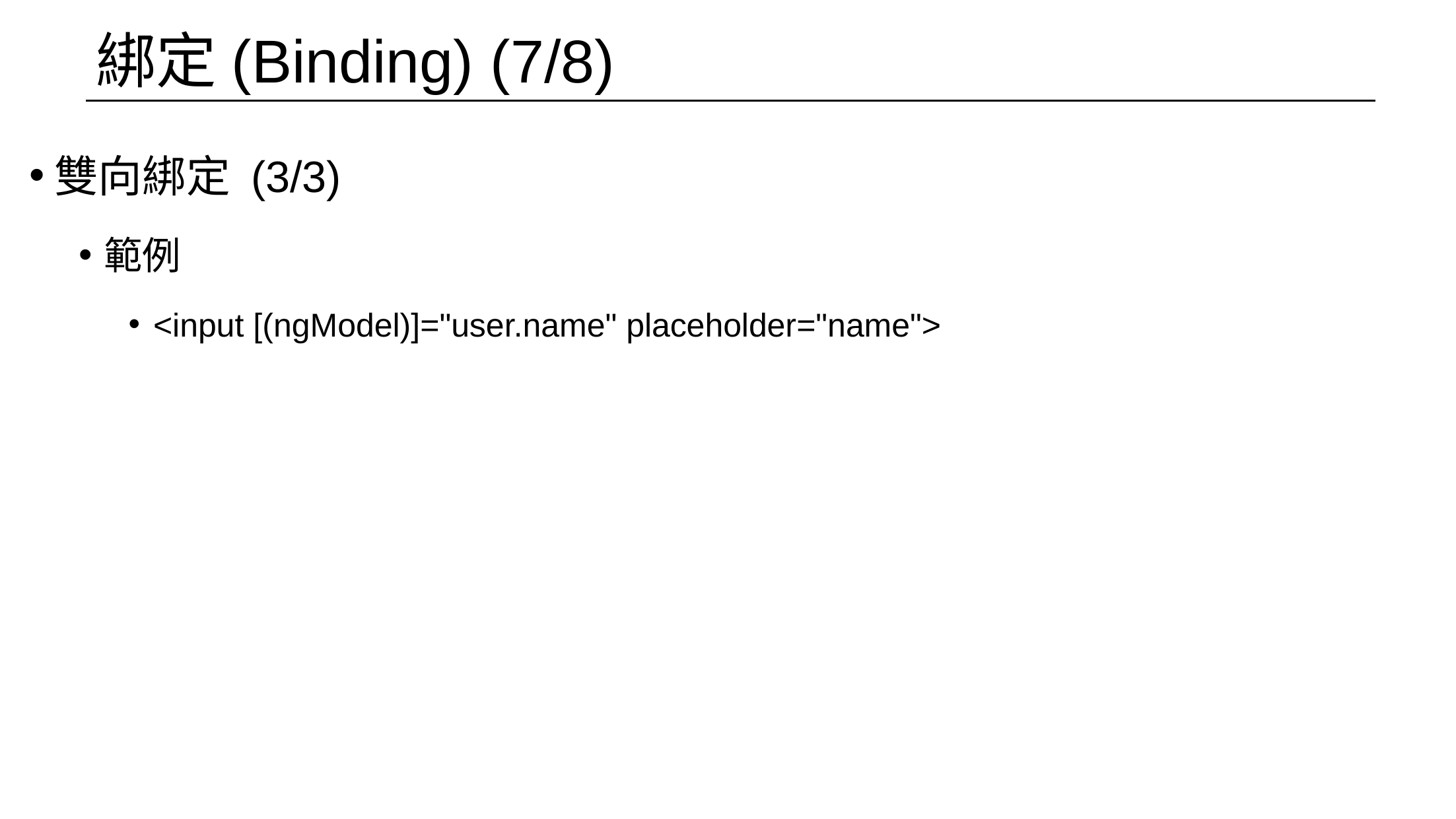

# 綁定(Binding) (7/8)
雙向綁定 (3/3)
範例
<input [(ngModel)]="user.name" placeholder="name">